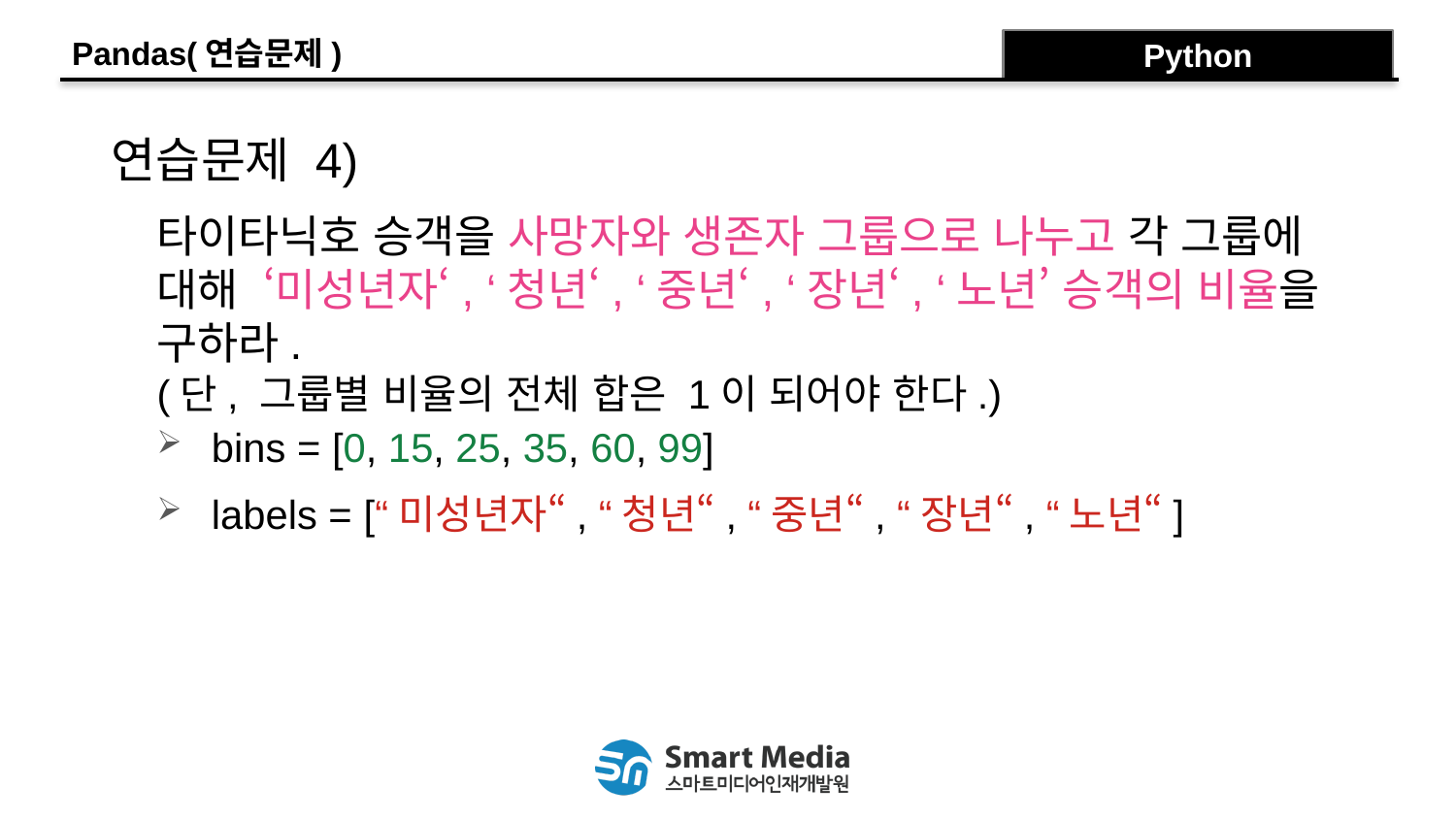

Pandas(연습문제)
Python
연습문제 4)
타이타닉호 승객을 사망자와 생존자 그룹으로 나누고 각 그룹에 대해  ‘미성년자‘, ‘청년‘, ‘중년‘, ‘장년‘, ‘노년’ 승객의 비율을 구하라.
(단, 그룹별 비율의 전체 합은 1이 되어야 한다.)

bins = [0, 15, 25, 35, 60, 99]

labels = [“미성년자“, “청년“, “중년“, “장년“, “노년“]